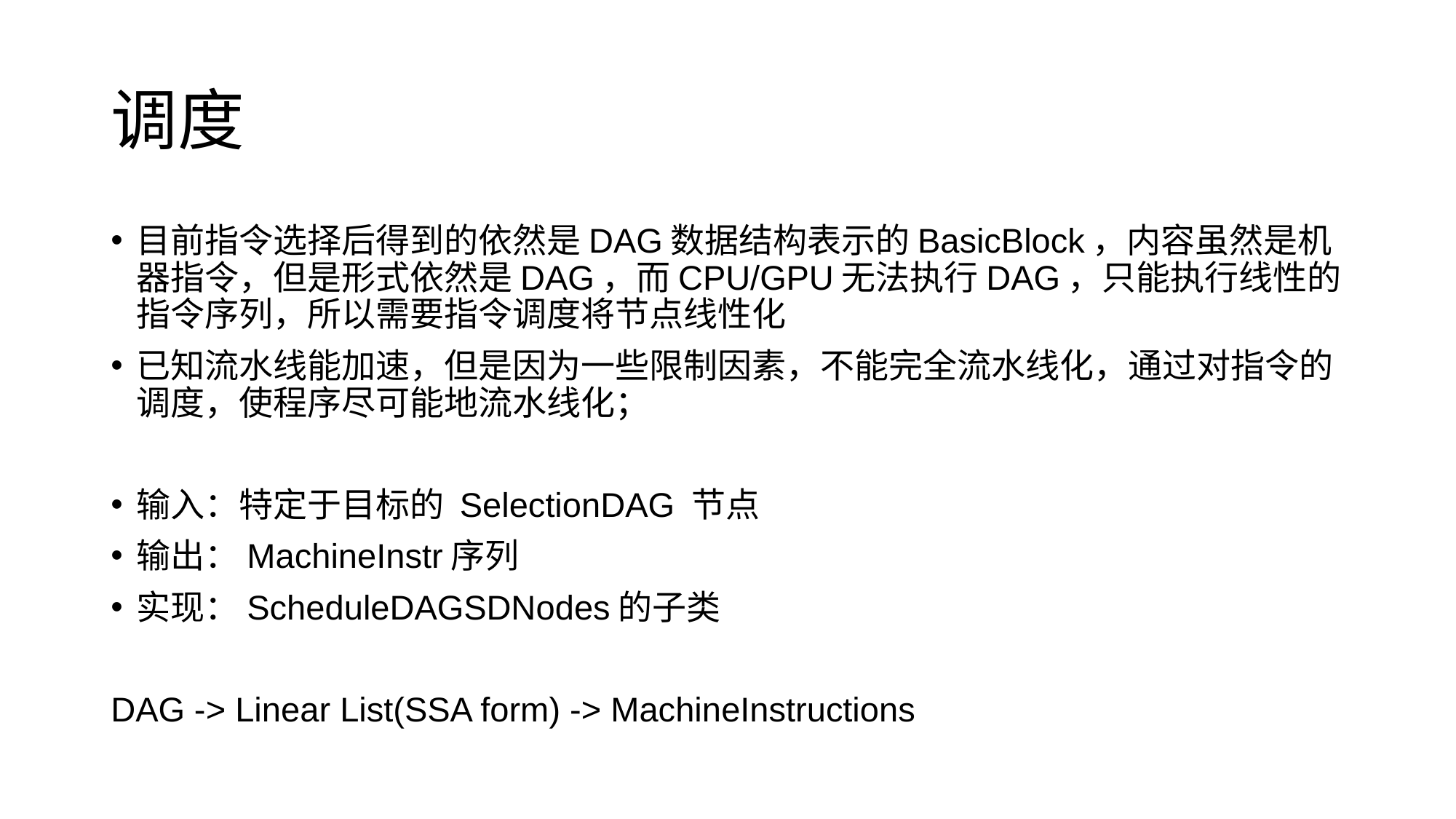

# 调度
目前指令选择后得到的依然是DAG数据结构表示的BasicBlock，内容虽然是机器指令，但是形式依然是DAG，而CPU/GPU无法执行DAG，只能执行线性的指令序列，所以需要指令调度将节点线性化
已知流水线能加速，但是因为一些限制因素，不能完全流水线化，通过对指令的调度，使程序尽可能地流水线化；

输入：特定于目标的 SelectionDAG 节点
输出：MachineInstr序列
实现：ScheduleDAGSDNodes的子类

DAG -> Linear List(SSA form) -> MachineInstructions